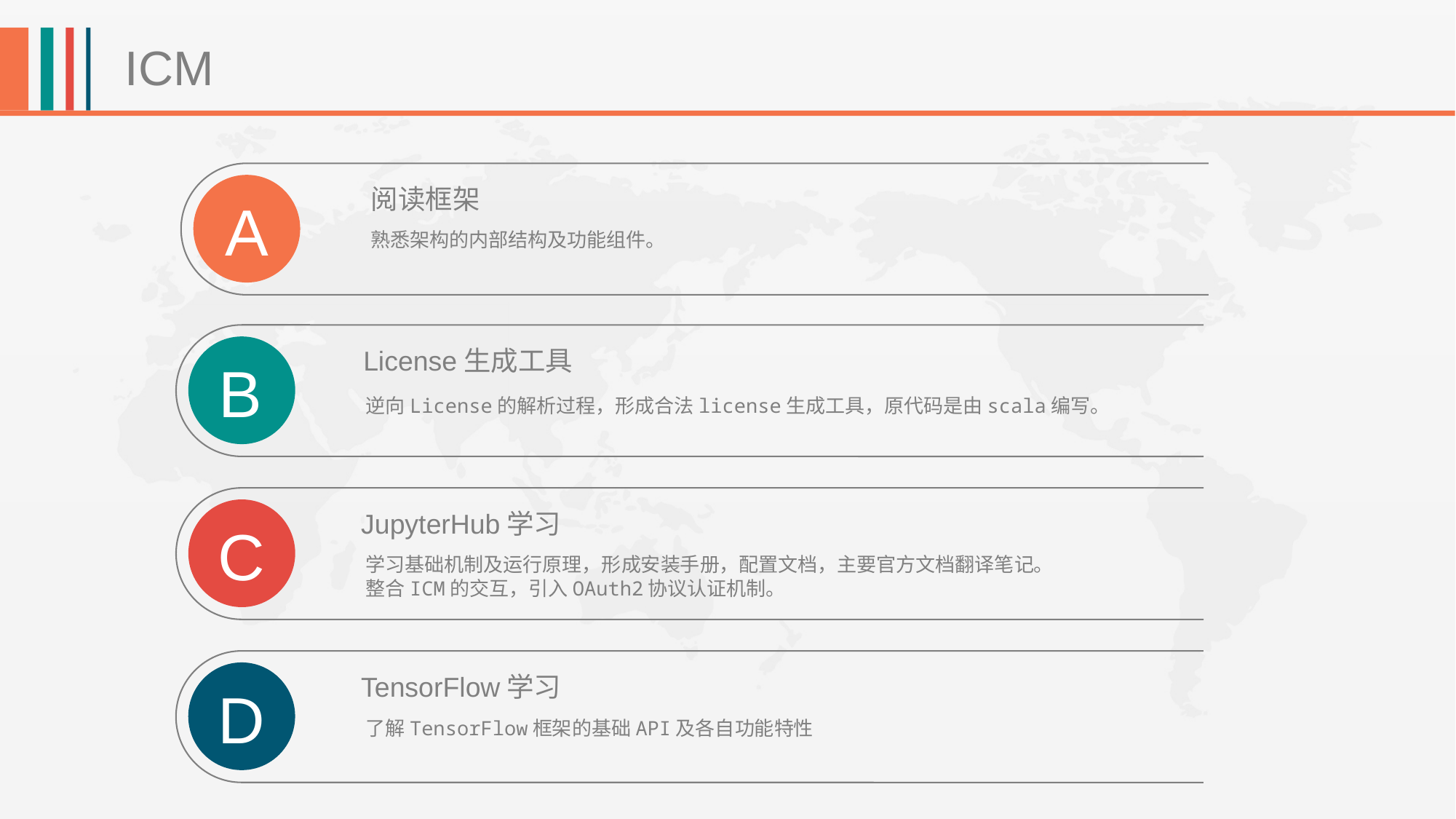

ICM

阅读框架
A
熟悉架构的内部结构及功能组件。

License生成工具
B
逆向License的解析过程，形成合法license生成工具，原代码是由scala编写。

JupyterHub学习
C
学习基础机制及运行原理，形成安装手册，配置文档，主要官方文档翻译笔记。
整合ICM的交互，引入OAuth2协议认证机制。

TensorFlow学习
D
了解TensorFlow框架的基础API及各自功能特性